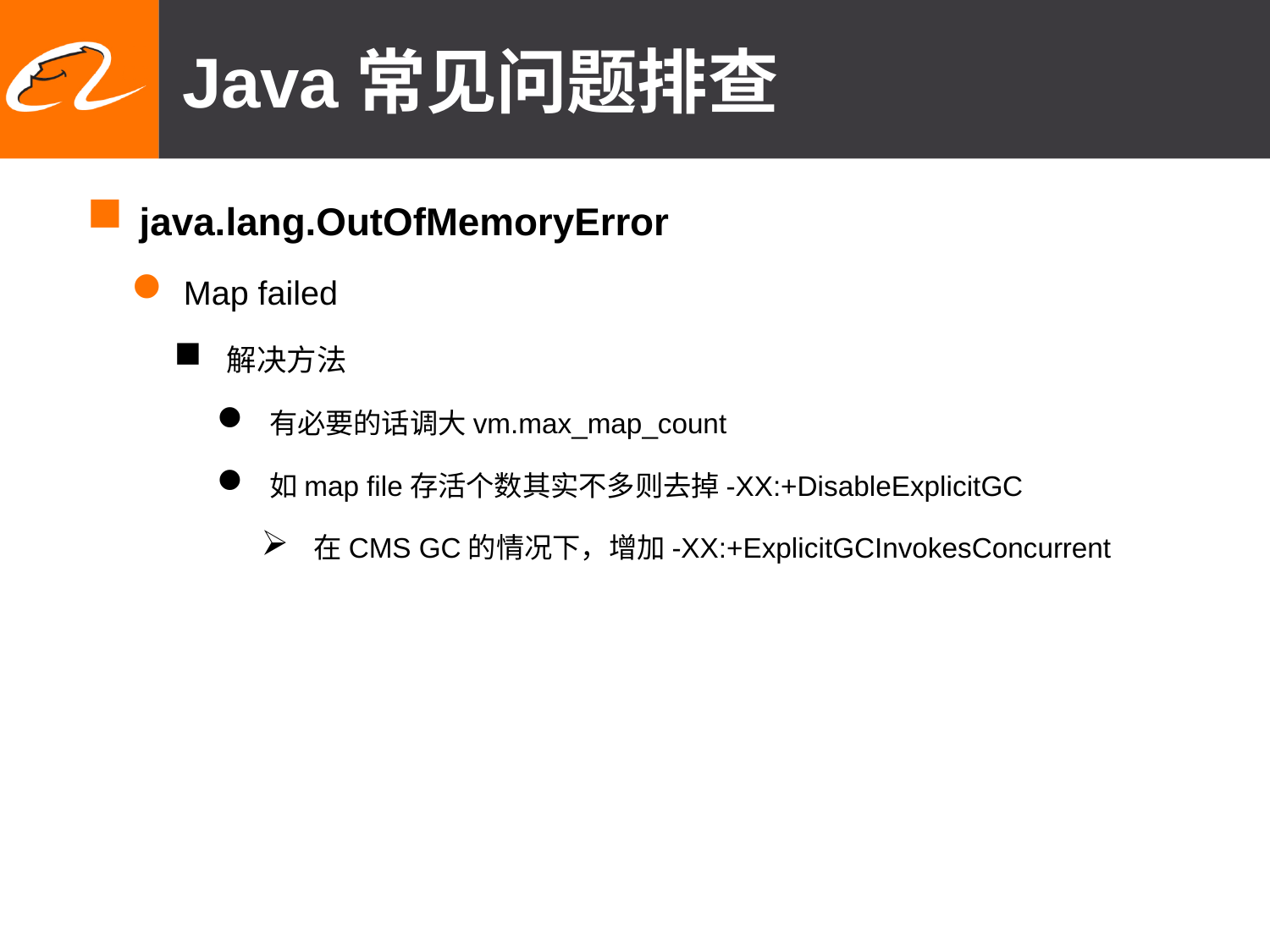

# Java常见问题排查
java.lang.OutOfMemoryError
Map failed
解决方法
有必要的话调大vm.max_map_count
如map file存活个数其实不多则去掉-XX:+DisableExplicitGC
在CMS GC的情况下，增加-XX:+ExplicitGCInvokesConcurrent